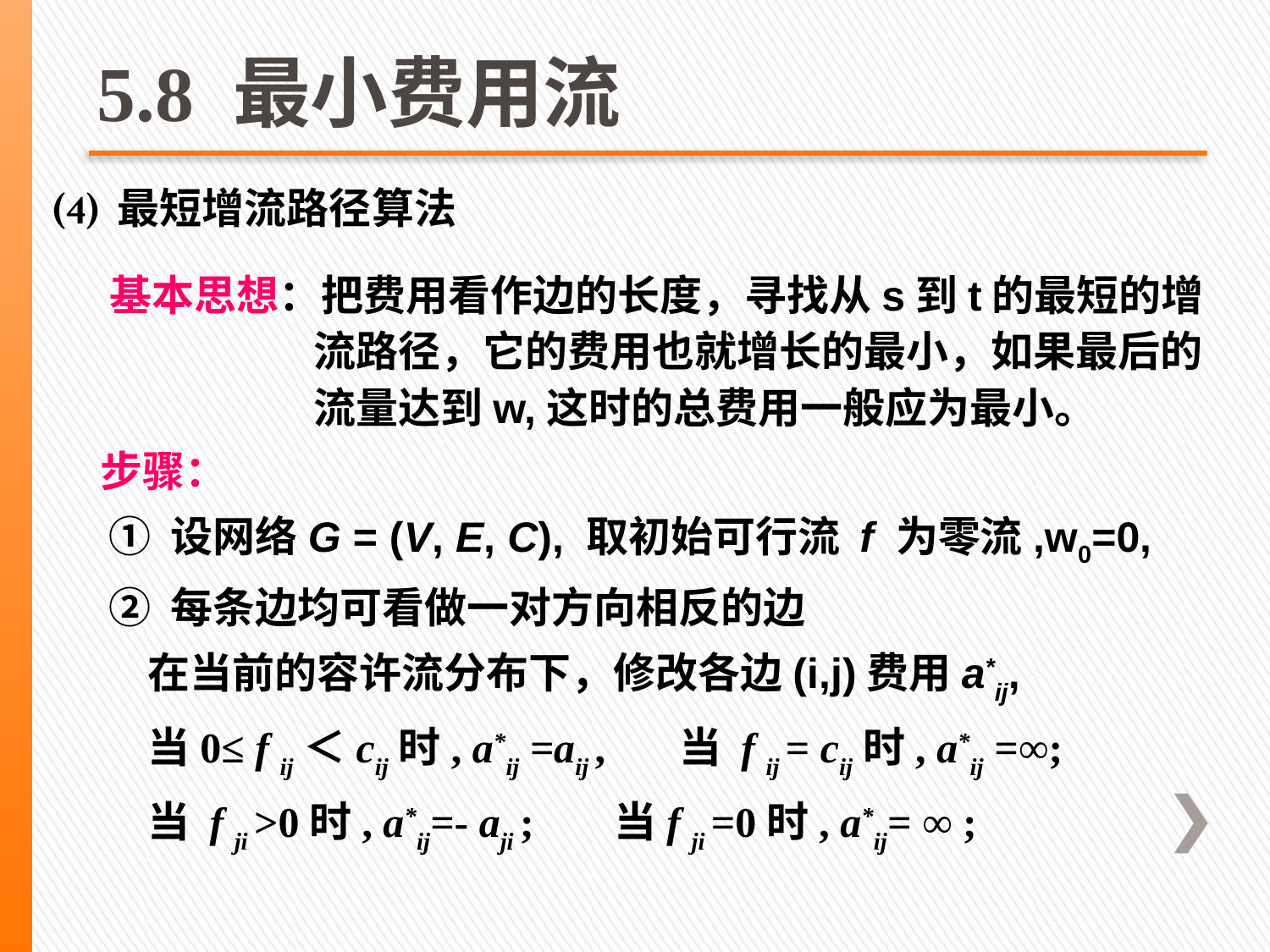

# 5.8 最小费用流
(4) 最短增流路径算法
     基本思想：把费用看作边的长度，寻找从s到t的最短的增流路径，它的费用也就增长的最小，如果最后的流量达到w,这时的总费用一般应为最小。
    步骤：
      ① 设网络G = (V, E, C), 取初始可行流 f 为零流,w0=0,
      ② 每条边均可看做一对方向相反的边
         在当前的容许流分布下，修改各边(i,j)费用a*ij,
         当0≤ f ij＜cij时, a*ij =aij ,      当 f ij = cij时, a*ij =∞;
         当 f ji >0时, a*ij=- aji ;      当f ji =0时, a*ij= ∞ ;